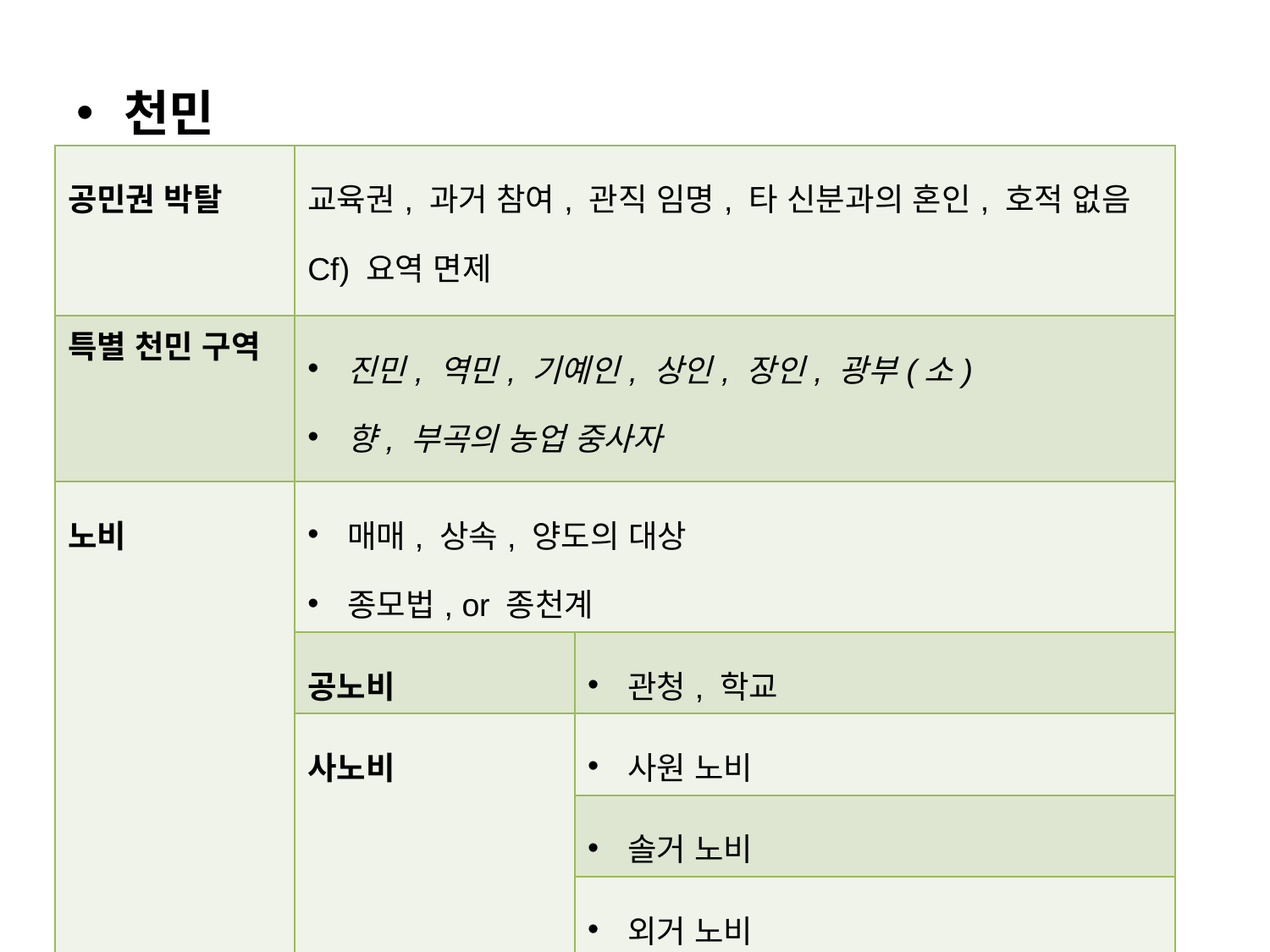

천민

| 공민권 박탈 | 교육권, 과거 참여, 관직 임명, 타 신분과의 혼인, 호적 없음 Cf) 요역 면제 |  |
| --- | --- | --- |
| 특별 천민 구역 | 진민, 역민, 기예인, 상인, 장인, 광부(소) 향, 부곡의 농업 중사자 |  |
| 노비 | 매매, 상속, 양도의 대상 종모법, or 종천계 |  |
|  | 공노비 | 관청, 학교 |
|  | 사노비 | 사원 노비 |
|  |  | 솔거 노비 |
|  |  | 외거 노비 |